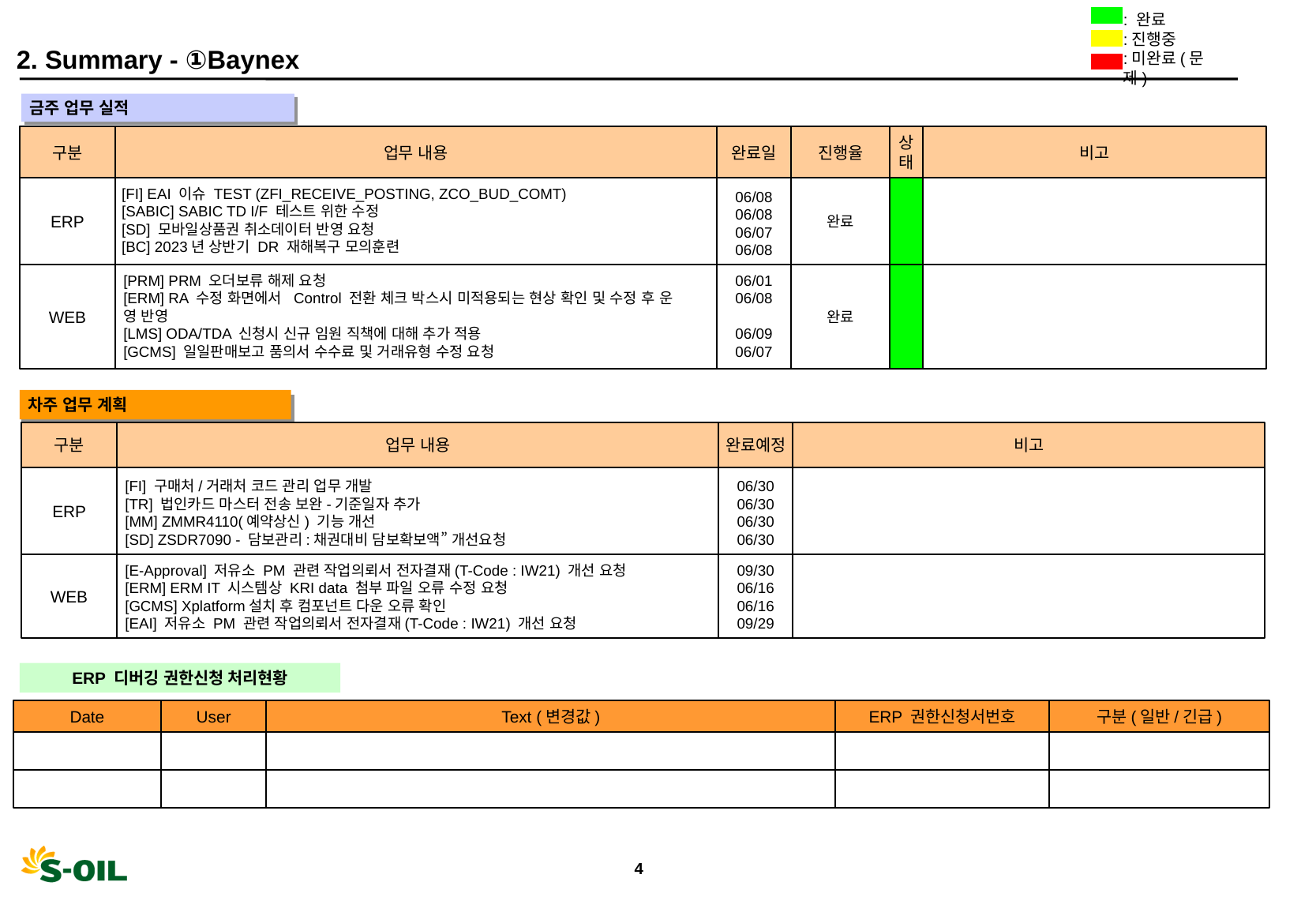

: 완료
:진행중
:미완료(문제)
2. Summary - ①Baynex

 금주 업무 실적
" "
구분
업무 내용
완료일
진행율
상
태
비고

ERP

완료

[FI] EAI 이슈 TEST (ZFI_RECEIVE_POSTING, ZCO_BUD_COMT)
[SABIC] SABIC TD I/F 테스트 위한 수정
[SD] 모바일상품권 취소데이터 반영 요청
[BC] 2023년 상반기 DR 재해복구 모의훈련
06/08
06/08
06/07
06/08

WEB

완료

[PRM] PRM 오더보류 해제 요청
[ERM] RA 수정 화면에서  Control 전환 체크 박스시 미적용되는 현상 확인 및 수정 후 운
영 반영
[LMS] ODA/TDA 신청시 신규 임원 직책에 대해 추가 적용
[GCMS] 일일판매보고 품의서 수수료 및 거래유형 수정 요청
06/01
06/08
06/09
06/07

 차주 업무 계획
" "
구분
업무 내용
완료예정
비고

ERP

[FI] 구매처/거래처 코드 관리 업무 개발
[TR] 법인카드 마스터 전송 보완-기준일자 추가
[MM] ZMMR4110(예약상신) 기능 개선
[SD] ZSDR7090 - 담보관리:채권대비 담보확보액” 개선요청
06/30
06/30
06/30
06/30

WEB

[E-Approval] 저유소 PM 관련 작업의뢰서 전자결재(T-Code : IW21) 개선 요청
[ERM] ERM IT 시스템상 KRI data 첨부 파일 오류 수정 요청
[GCMS] Xplatform설치 후 컴포넌트 다운 오류 확인
[EAI] 저유소 PM 관련 작업의뢰서 전자결재(T-Code : IW21) 개선 요청
09/30
06/16
06/16
09/29

ERP 디버깅 권한신청 처리현황
Date
User
Text (변경값)
ERP 권한신청서번호
구분(일반/긴급)